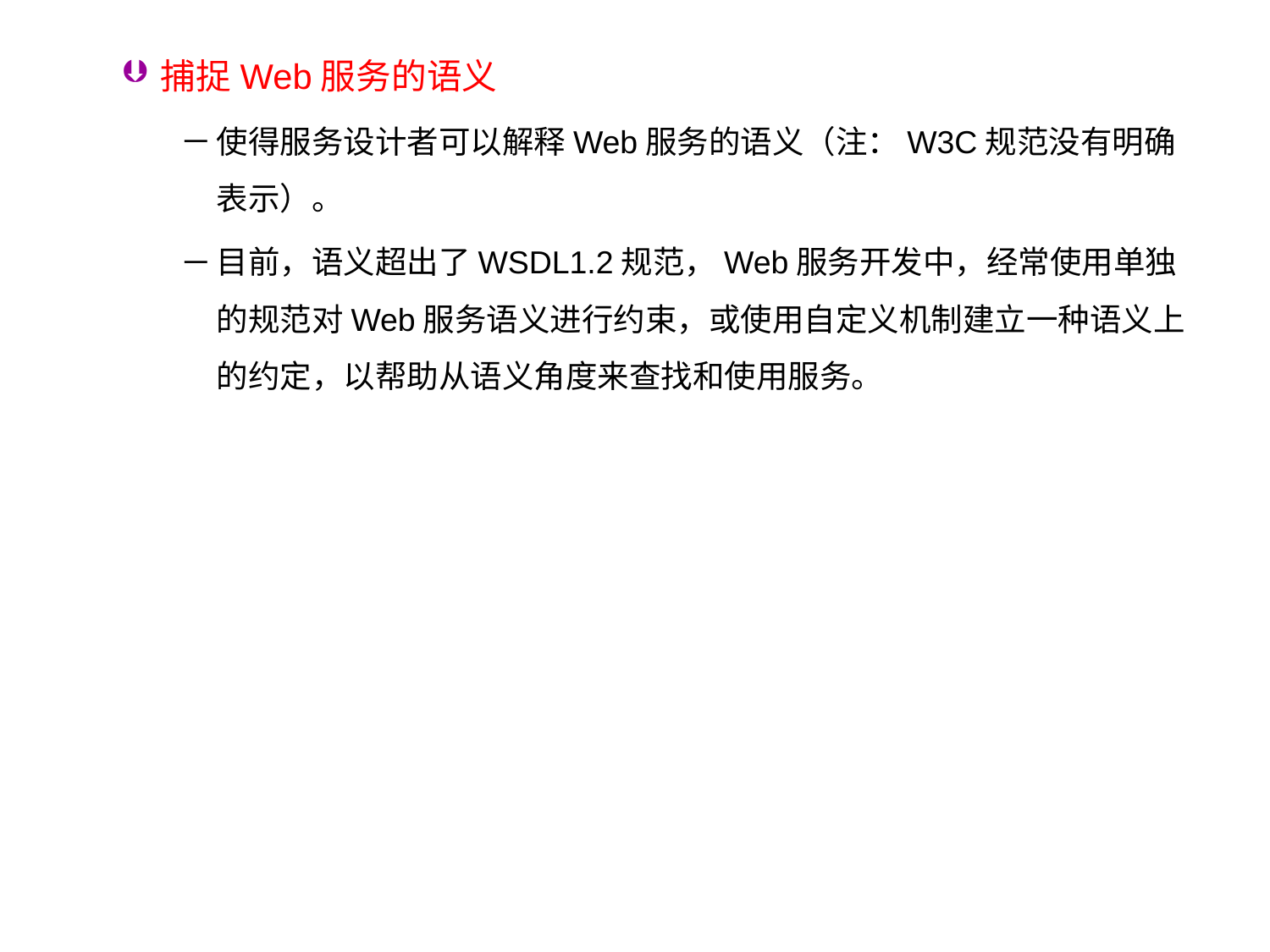

捕捉Web服务的语义
使得服务设计者可以解释Web服务的语义（注：W3C规范没有明确表示）。
目前，语义超出了WSDL1.2规范，Web服务开发中，经常使用单独的规范对Web服务语义进行约束，或使用自定义机制建立一种语义上的约定，以帮助从语义角度来查找和使用服务。